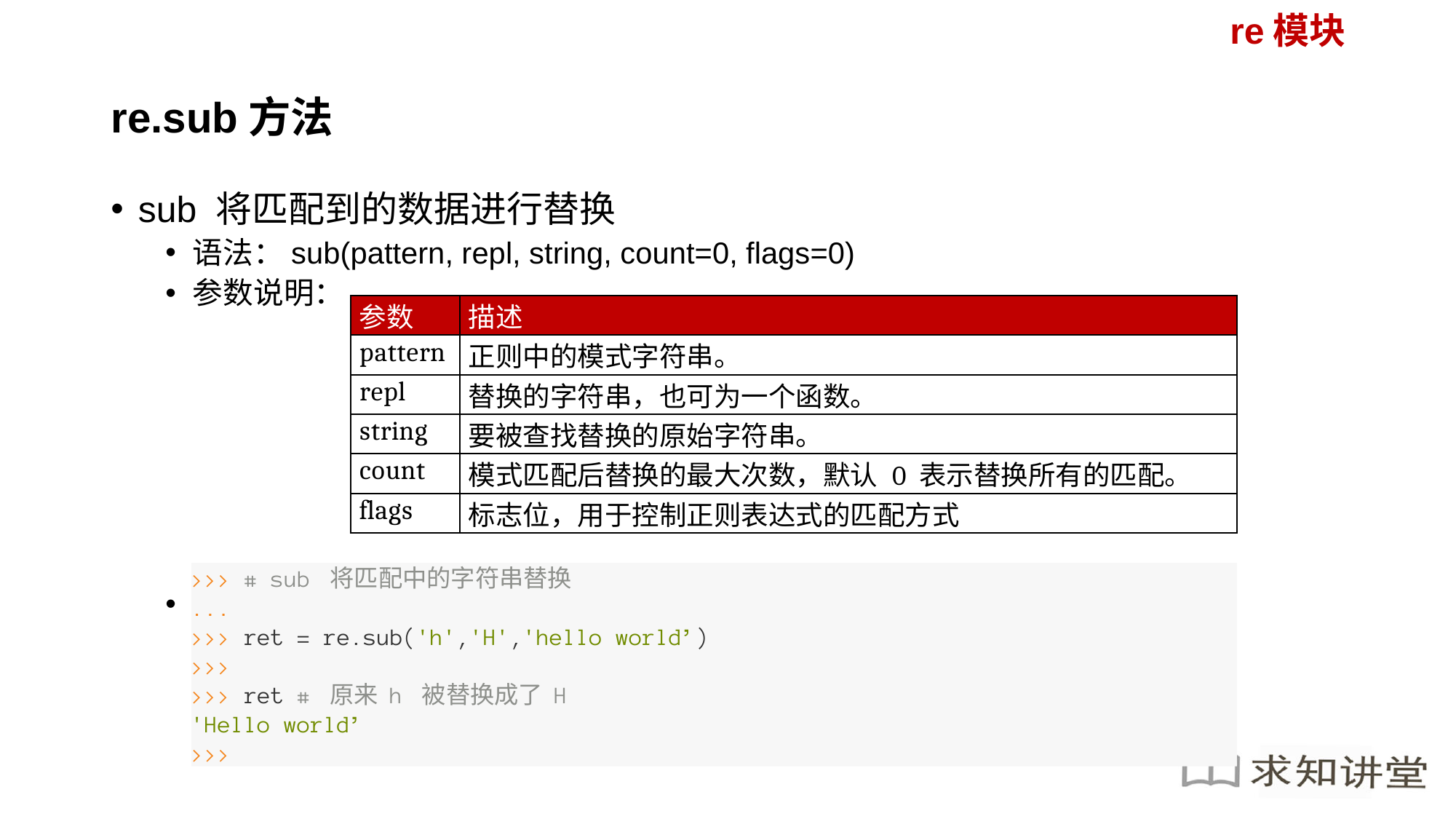

re模块
# re.sub方法
sub 将匹配到的数据进行替换
语法：sub(pattern, repl, string, count=0, flags=0)
参数说明：

示例：

| 参数 | 描述 |
| --- | --- |
| pattern | 正则中的模式字符串。 |
| repl | 替换的字符串，也可为一个函数。 |
| string | 要被查找替换的原始字符串。 |
| count | 模式匹配后替换的最大次数，默认 0 表示替换所有的匹配。 |
| flags | 标志位，用于控制正则表达式的匹配方式 |
>>> # sub 将匹配中的字符串替换
...
>>> ret = re.sub('h','H','hello world’)
>>>
>>> ret # 原来 h 被替换成了 H
'Hello world’
>>>